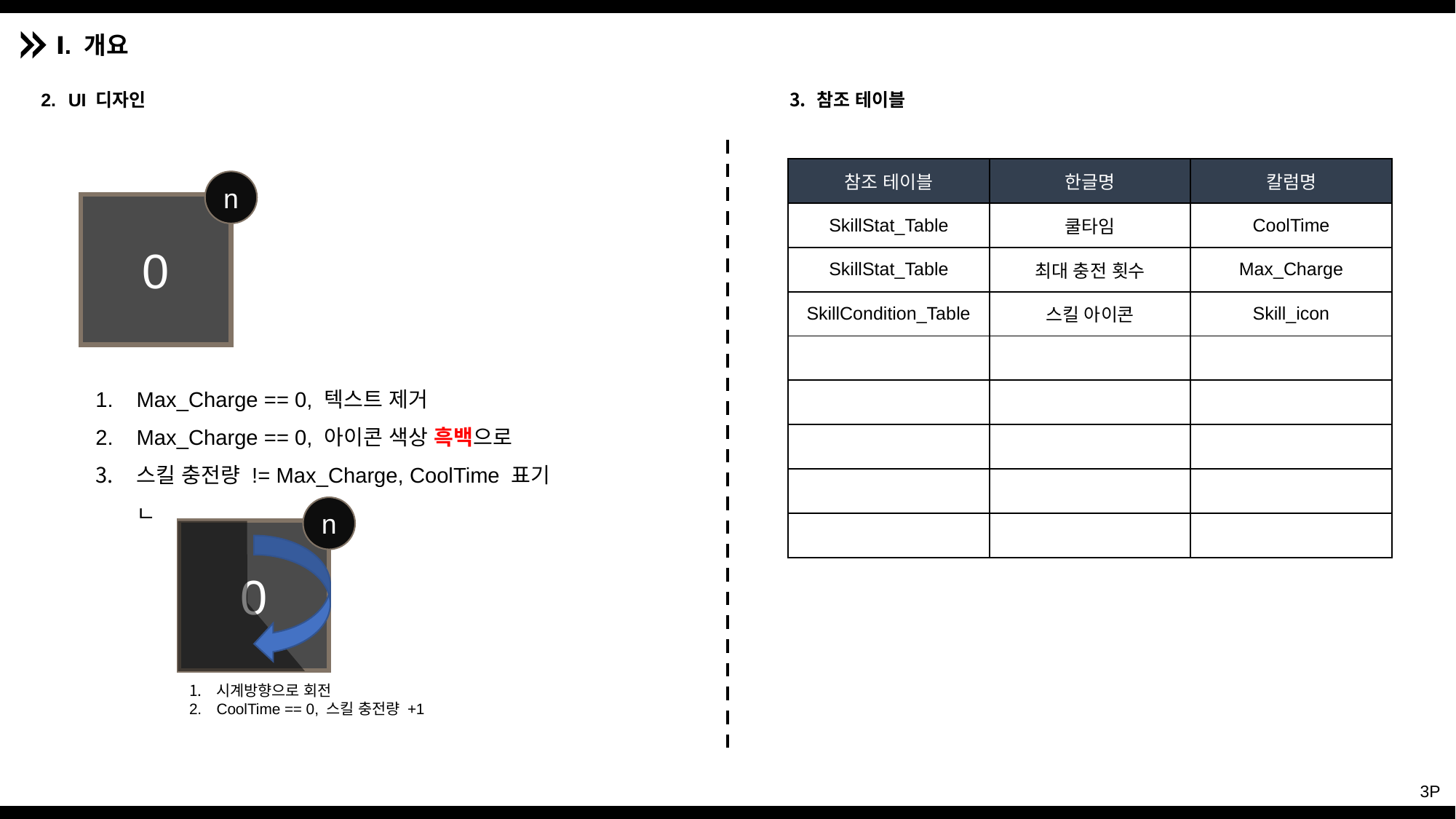

Ⅰ. 개요

참조 테이블
UI 디자인
| 참조 테이블 | 한글명 | 칼럼명 |
| --- | --- | --- |
| SkillStat\_Table | 쿨타임 | CoolTime |
| SkillStat\_Table | 최대 충전 횟수 | Max\_Charge |
| SkillCondition\_Table | 스킬 아이콘 | Skill\_icon |
|  |  |  |
|  |  |  |
|  |  |  |
|  |  |  |
|  |  |  |
n
0
Max_Charge == 0, 텍스트 제거
Max_Charge == 0, 아이콘 색상 흑백으로
스킬 충전량 != Max_Charge, CoolTime 표기
ㄴ
n
0

시계방향으로 회전
CoolTime == 0, 스킬 충전량 +1
3P